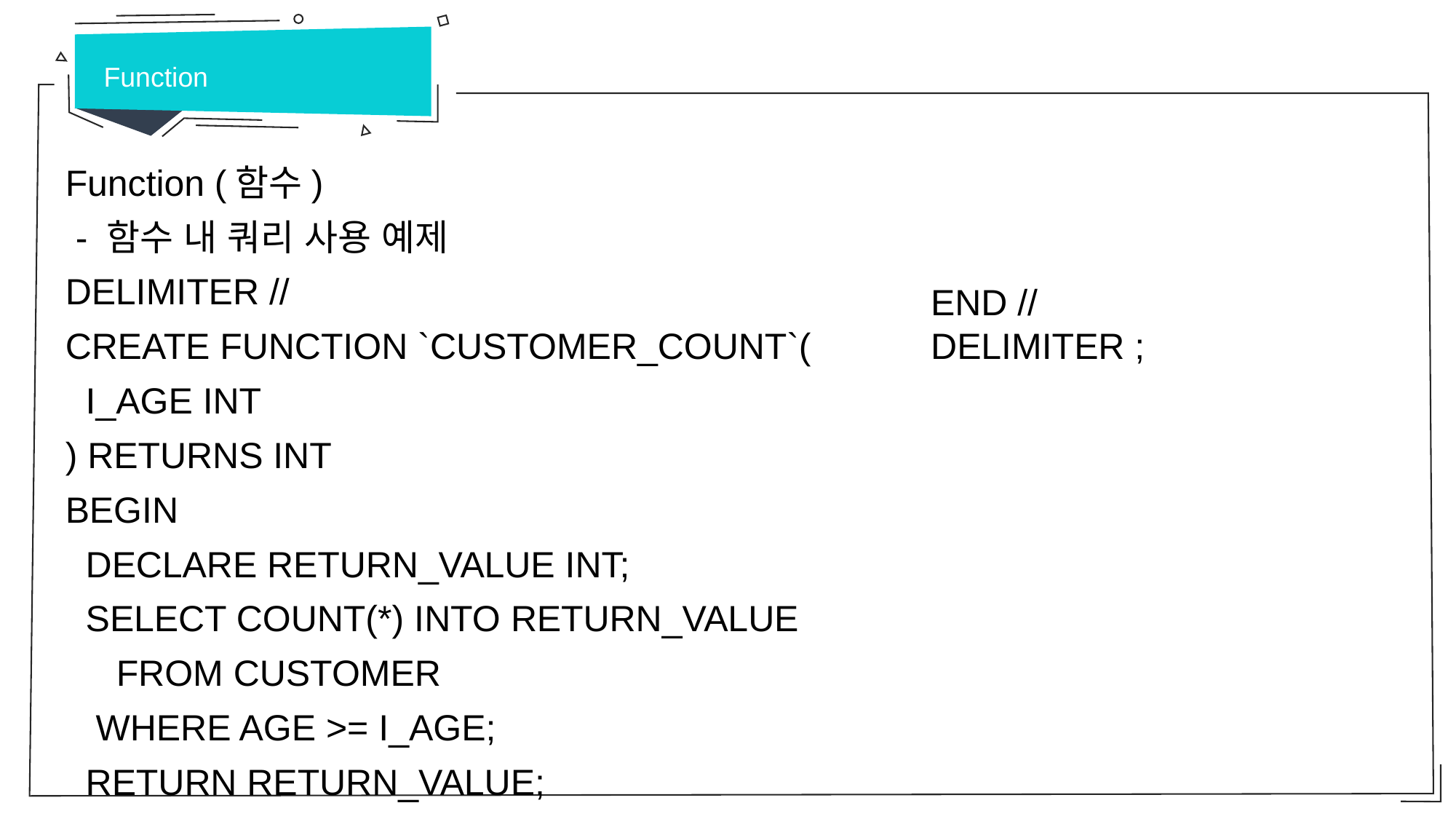

Function
Function (함수)
 - 함수 내 쿼리 사용 예제
DELIMITER //
CREATE FUNCTION `CUSTOMER_COUNT`(
  I_AGE INT
) RETURNS INT
BEGIN
  DECLARE RETURN_VALUE INT;
  SELECT COUNT(*) INTO RETURN_VALUE
     FROM CUSTOMER
   WHERE AGE >= I_AGE;
  RETURN RETURN_VALUE;
END //
DELIMITER ;